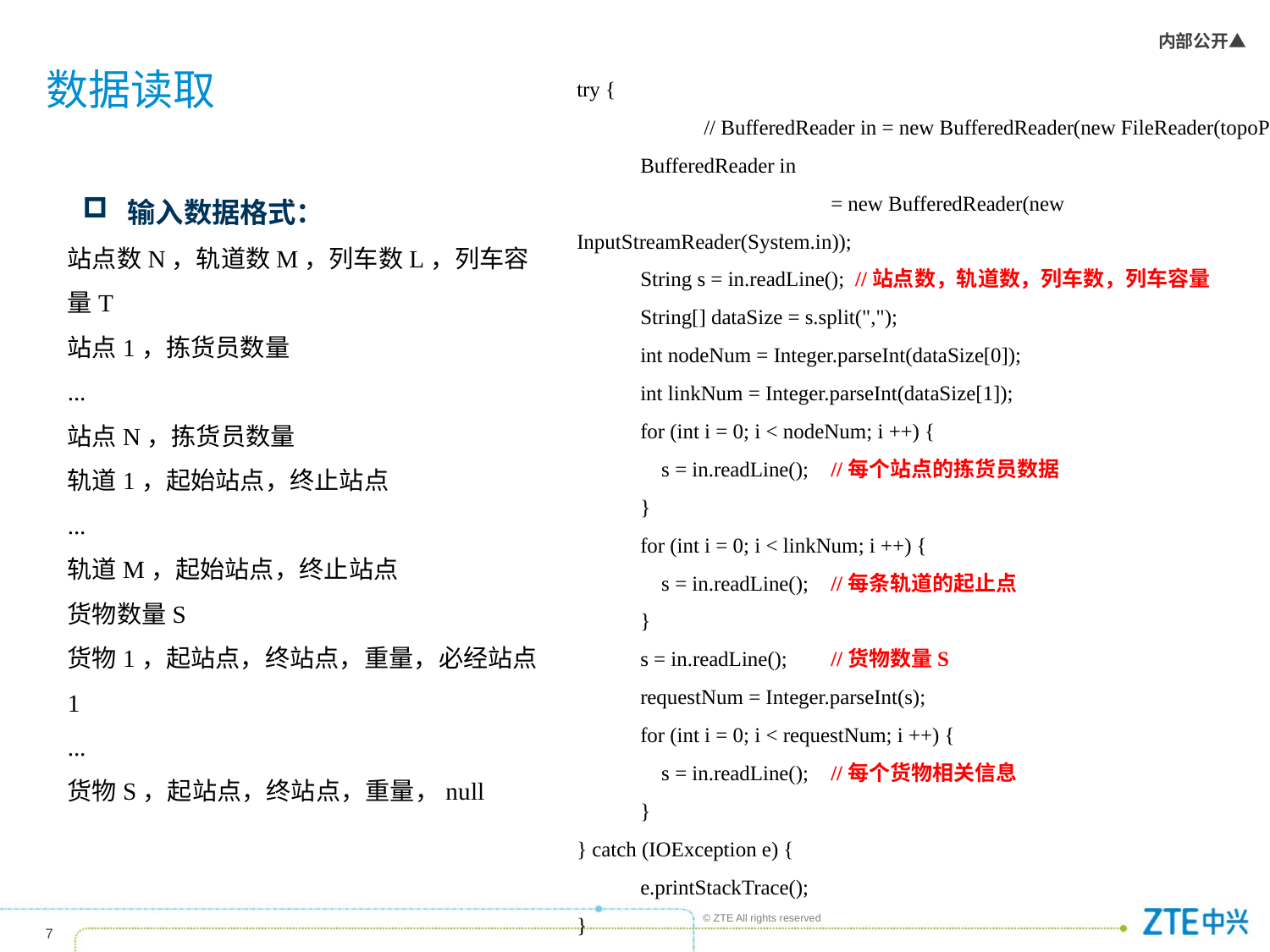

# 数据读取
try {
	// BufferedReader in = new BufferedReader(new FileReader(topoPath))
            BufferedReader in
		= new BufferedReader(new InputStreamReader(System.in));
            String s = in.readLine();  //站点数，轨道数，列车数，列车容量
            String[] dataSize = s.split(",");
            int nodeNum = Integer.parseInt(dataSize[0]);
            int linkNum = Integer.parseInt(dataSize[1]);
            for (int i = 0; i < nodeNum; i ++) {
                s = in.readLine();	//每个站点的拣货员数据
            }
            for (int i = 0; i < linkNum; i ++) {
                s = in.readLine();	//每条轨道的起止点
            }
            s = in.readLine();	//货物数量S
            requestNum = Integer.parseInt(s);
            for (int i = 0; i < requestNum; i ++) {
                s = in.readLine();	//每个货物相关信息
            }
} catch (IOException e) {
            e.printStackTrace();
}
输入数据格式：
站点数N，轨道数M，列车数L，列车容量T
站点1，拣货员数量
...
站点N，拣货员数量
轨道1，起始站点，终止站点
...
轨道M，起始站点，终止站点
货物数量S
货物1，起站点，终站点，重量，必经站点1
...
货物S，起站点，终站点，重量，null